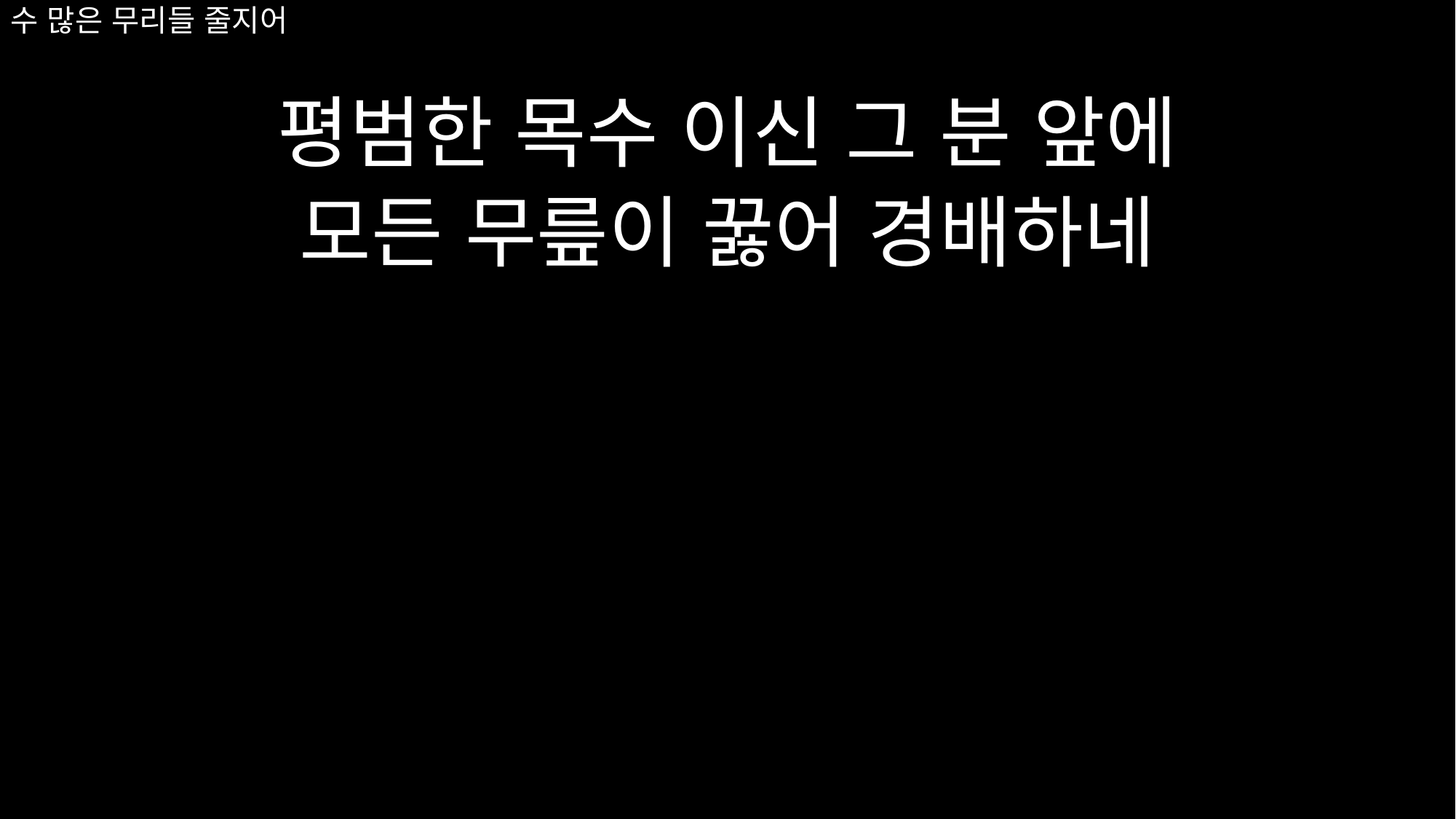

# 수 많은 무리들 줄지어
평범한 목수 이신 그 분 앞에
모든 무릎이 꿇어 경배하네